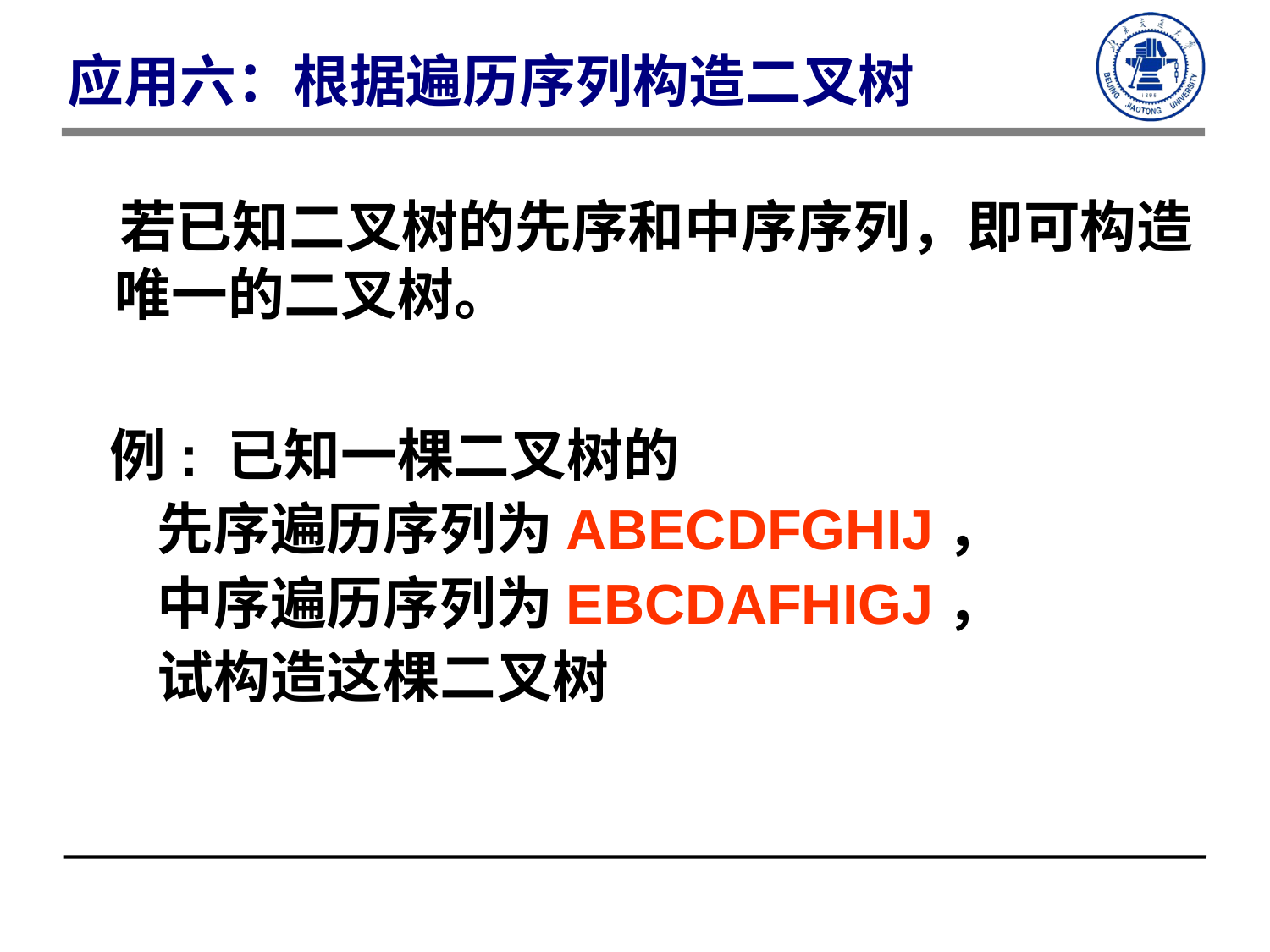

应用六：根据遍历序列构造二叉树
   若已知二叉树的先序和中序序列，即可构造唯一的二叉树。
例: 已知一棵二叉树的
先序遍历序列为ABECDFGHIJ，
中序遍历序列为EBCDAFHIGJ，
试构造这棵二叉树